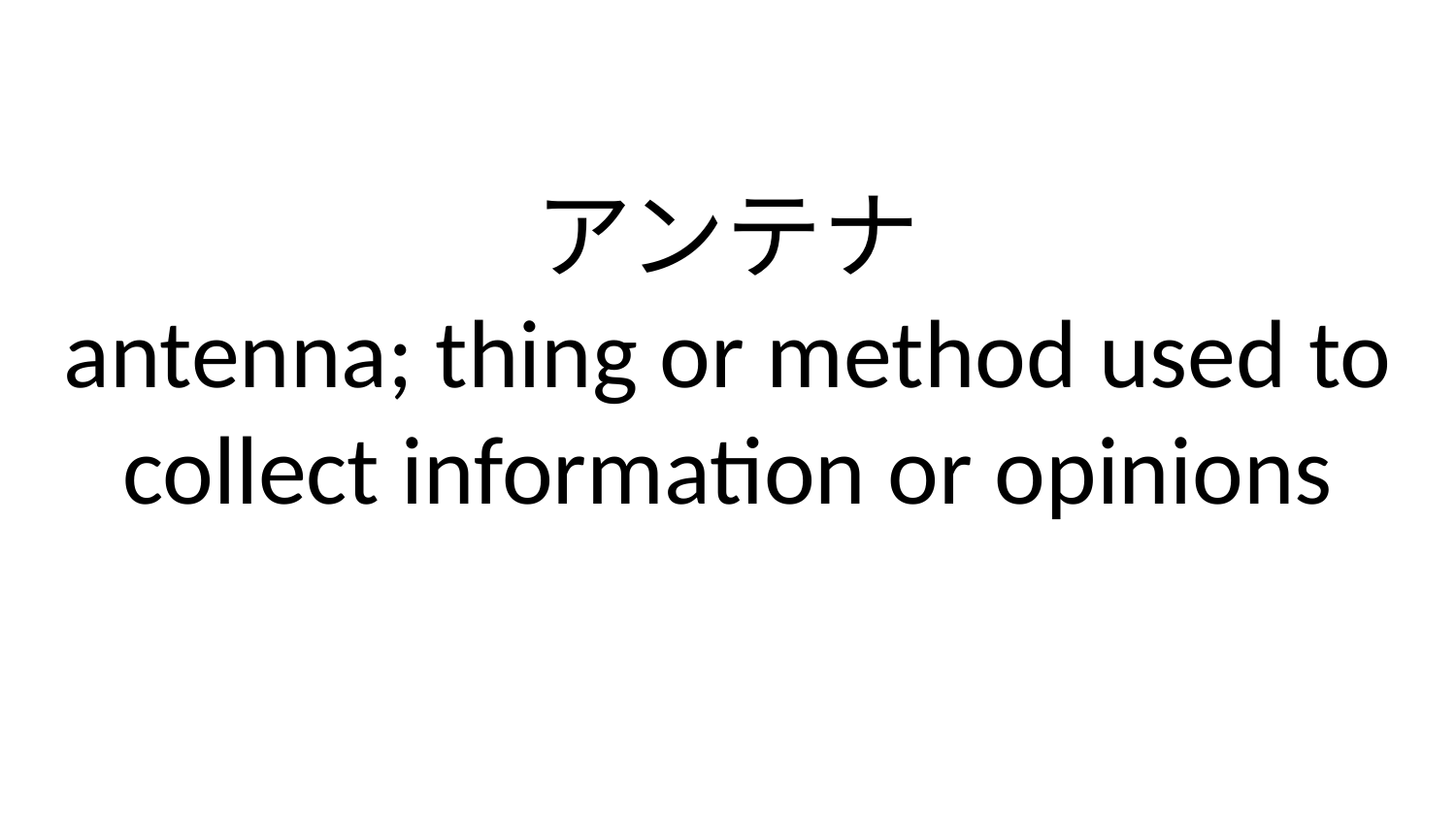

アンテナ
antenna; thing or method used to collect information or opinions